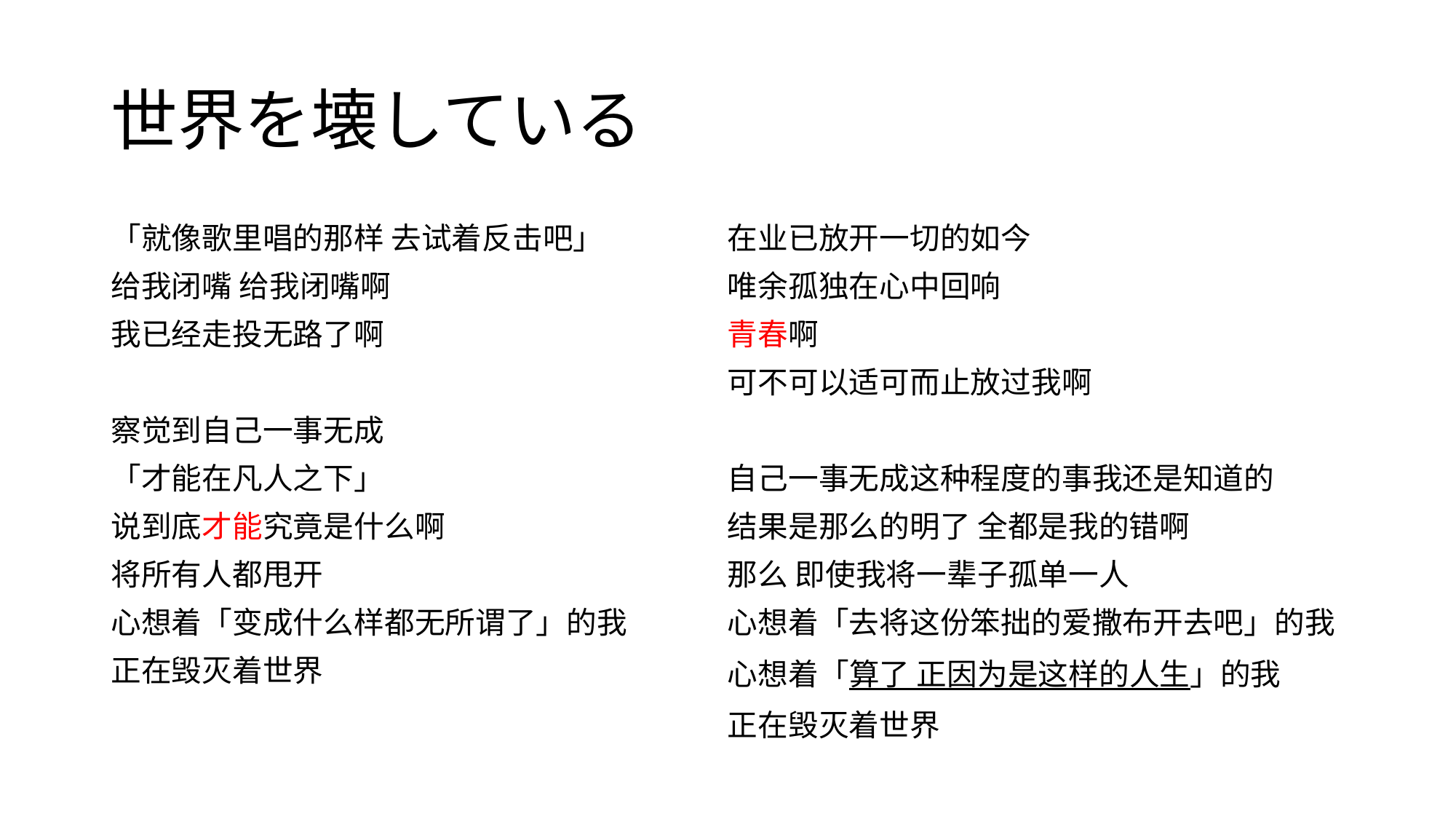

# 世界を壊している
「就像歌里唱的那样 去试着反击吧」
给我闭嘴 给我闭嘴啊
我已经走投无路了啊

察觉到自己一事无成
「才能在凡人之下」
说到底才能究竟是什么啊
将所有人都甩开
心想着「变成什么样都无所谓了」的我
正在毁灭着世界

在业已放开一切的如今
唯余孤独在心中回响
青春啊
可不可以适可而止放过我啊

自己一事无成这种程度的事我还是知道的
结果是那么的明了 全都是我的错啊
那么 即使我将一辈子孤单一人
心想着「去将这份笨拙的爱撒布开去吧」的我
心想着「算了 正因为是这样的人生」的我
正在毁灭着世界